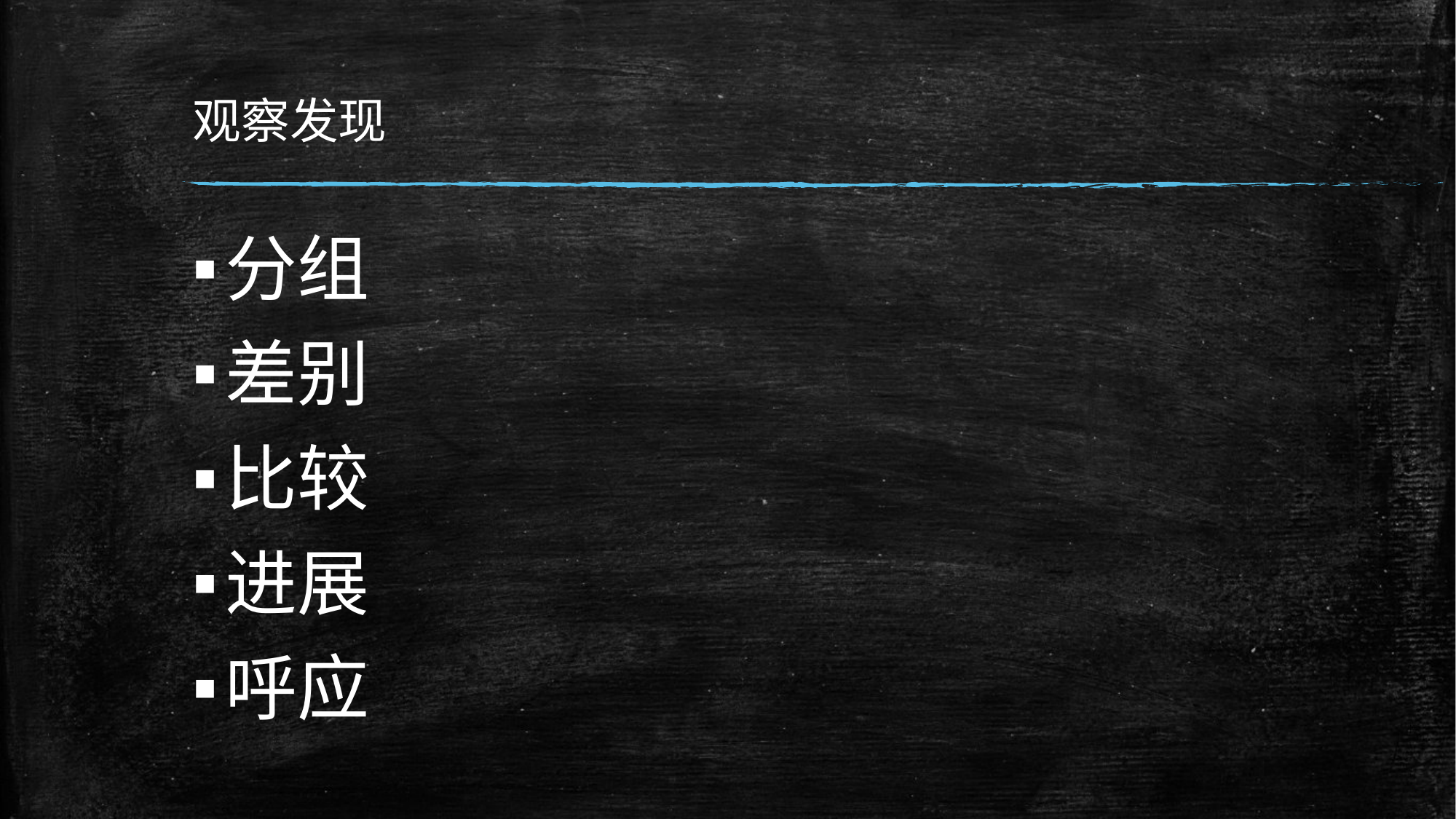

# 观察发现
分组
差别
比较
进展
呼应